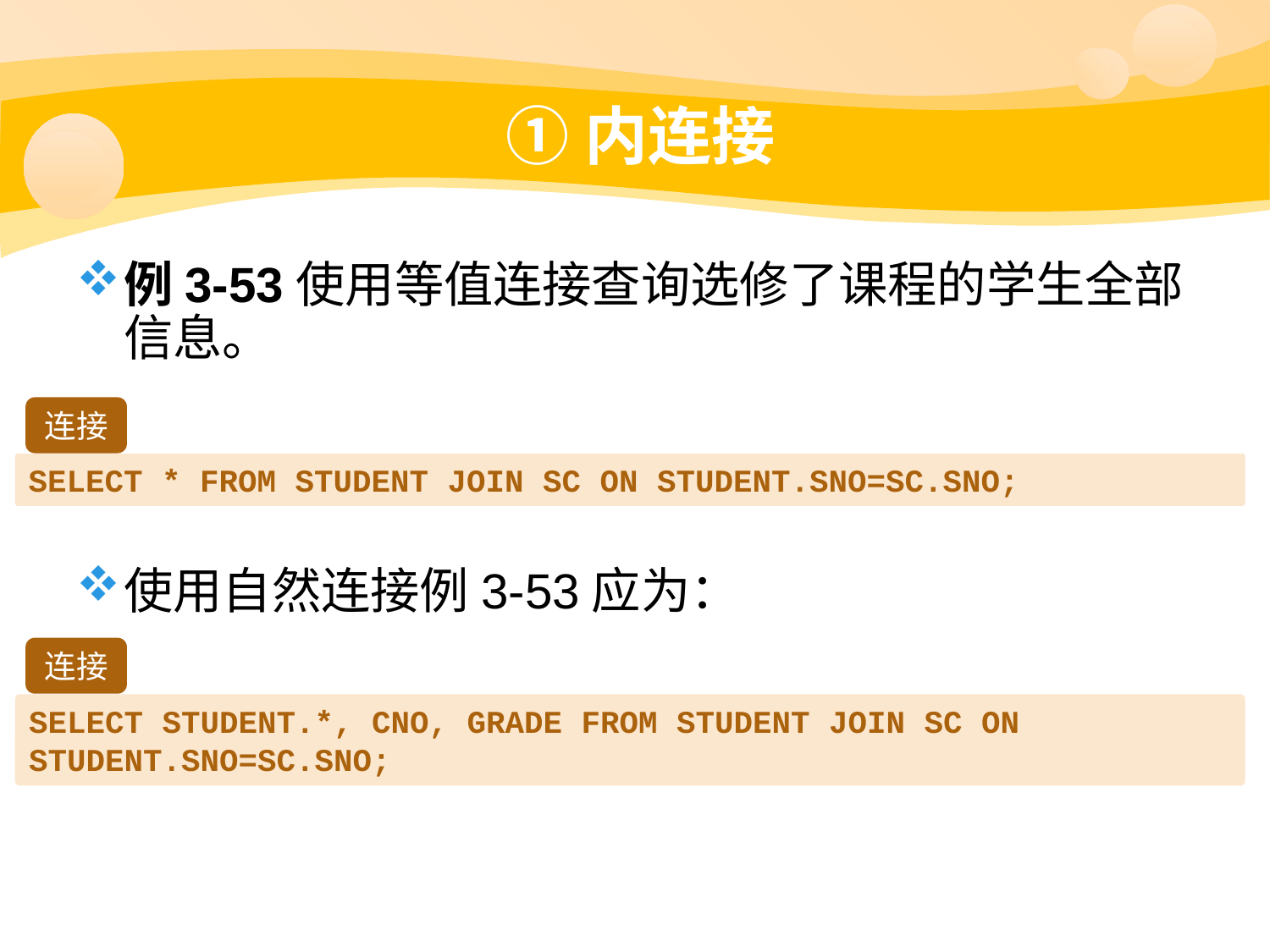

# ①内连接
例3-53使用等值连接查询选修了课程的学生全部信息。

使用自然连接例3-53应为：

连接
SELECT * FROM STUDENT JOIN SC ON STUDENT.SNO=SC.SNO;
连接
SELECT STUDENT.*, CNO, GRADE FROM STUDENT JOIN SC ON 	STUDENT.SNO=SC.SNO;